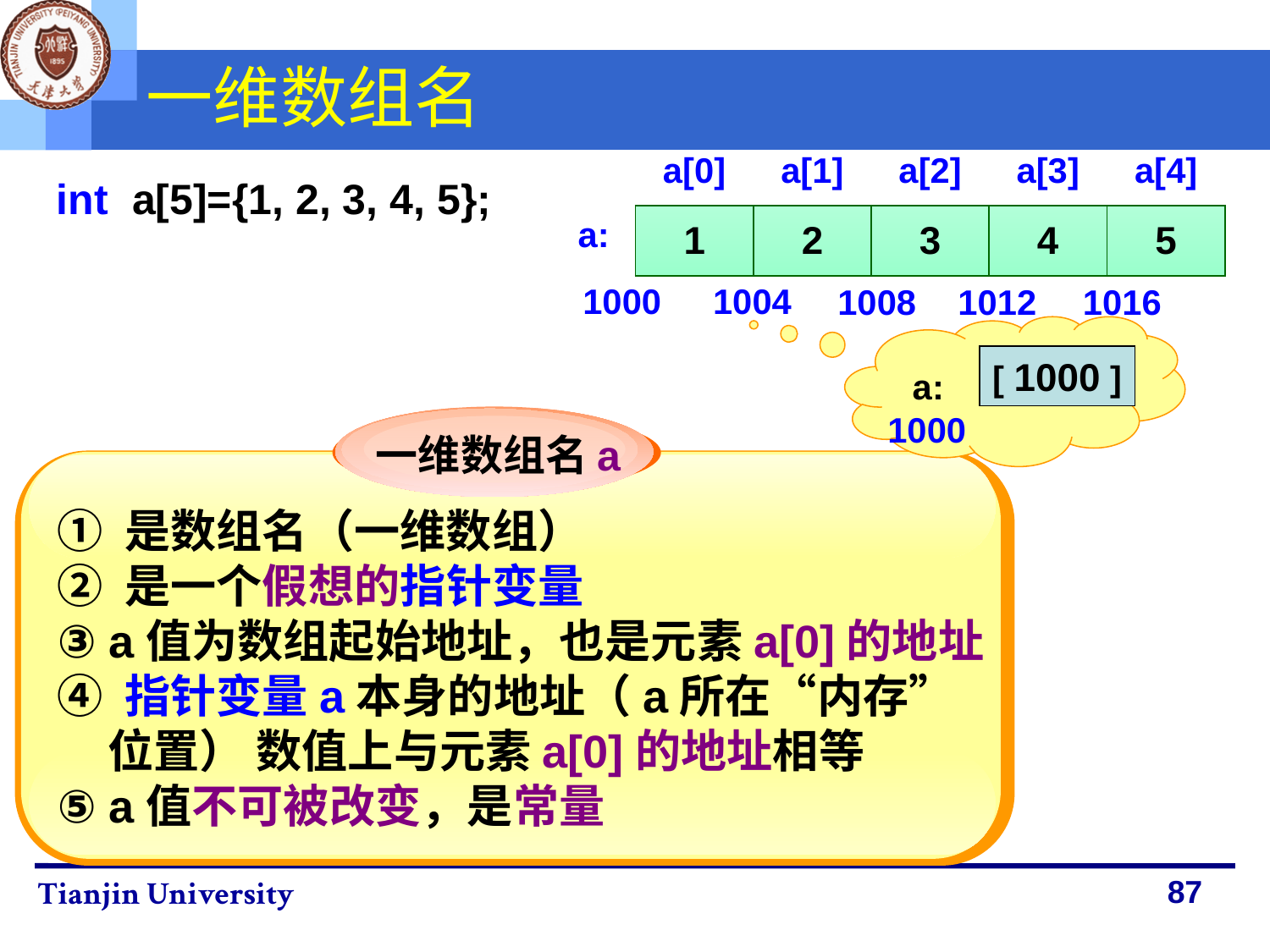

# 一维数组名
| a[0] | a[1] | a[2] | a[3] | a[4] |
| --- | --- | --- | --- | --- |
| 1 | 2 | 3 | 4 | 5 |
int  a[5]={1, 2, 3, 4, 5};
a:
1000
1004
1008
1012
1016

  [ 1000 ]
a:
1000

 一维数组名a
① 是数组名（一维数组）
② 是一个假想的指针变量
③ a值为数组起始地址，也是元素a[0]的地址
④ 指针变量a本身的地址（a所在“内存”位置） 数值上与元素a[0]的地址相等
⑤ a值不可被改变，是常量